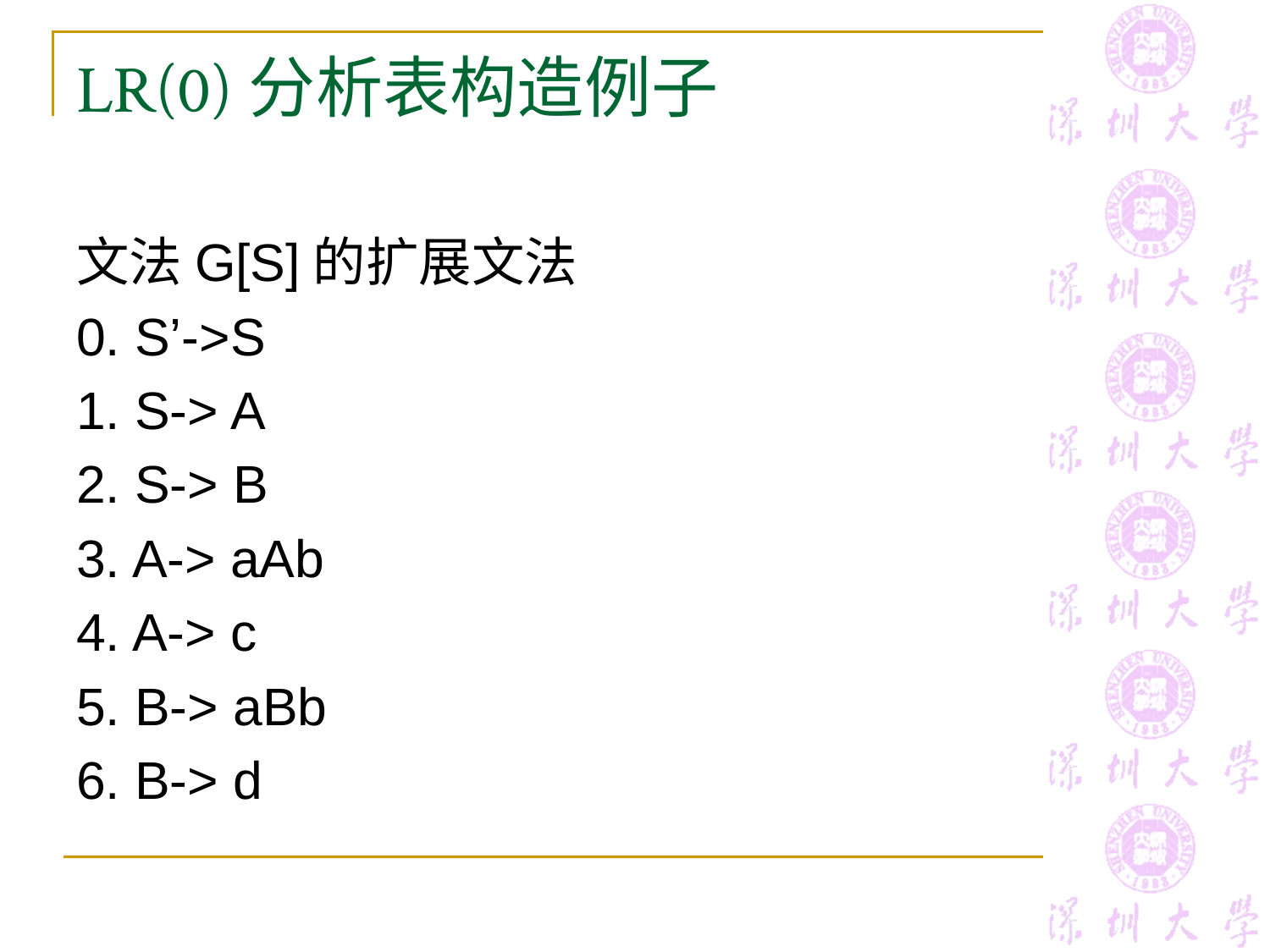

# LR(0)分析表构造例子
文法G[S]的扩展文法
0. S’->S
1. S-> A
2. S-> B
3. A-> aAb
4. A-> c
5. B-> aBb
6. B-> d